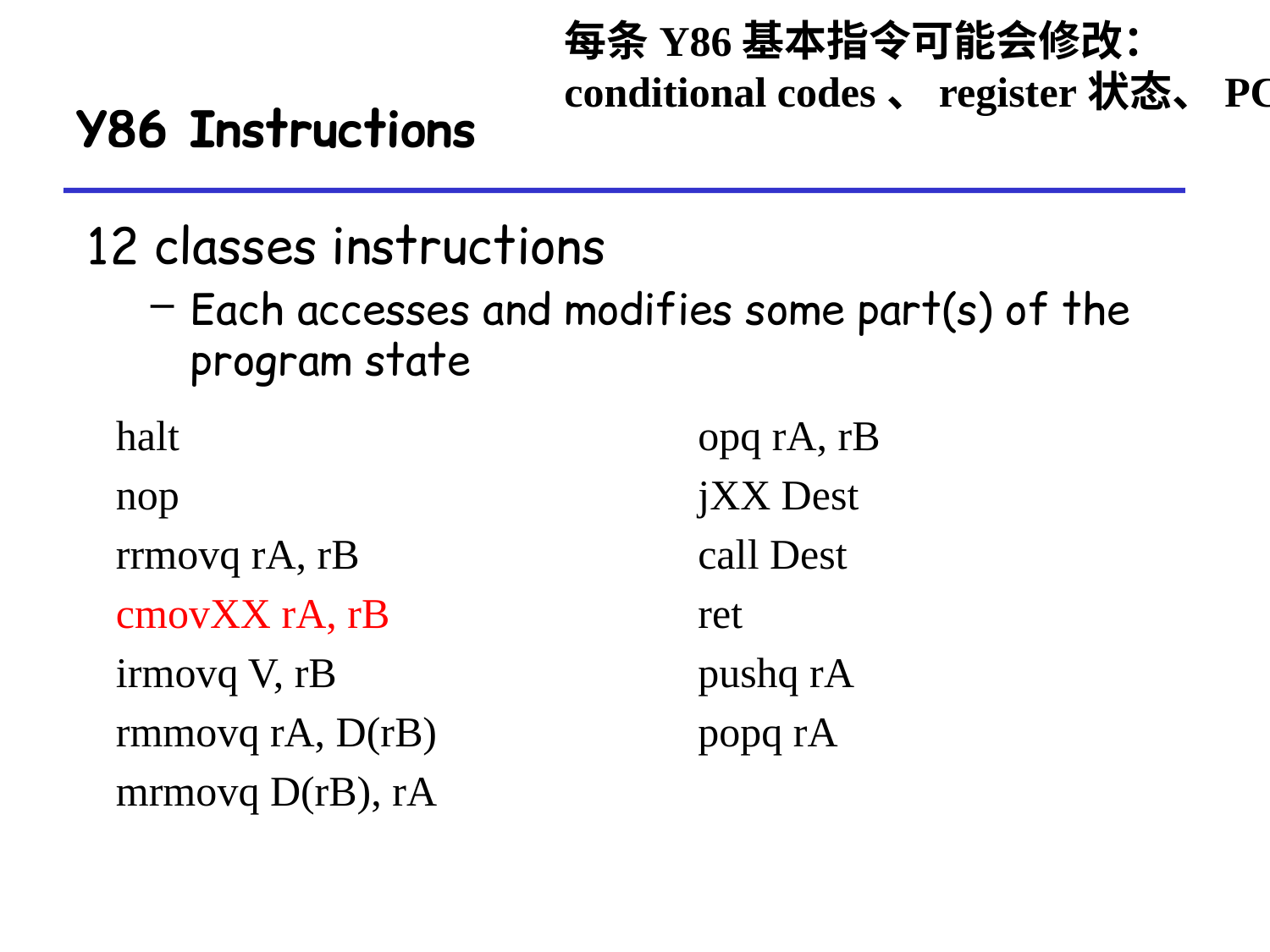

每条Y86基本指令可能会修改：
conditional codes、register状态、PC
# Y86 Instructions
12 classes instructions
Each accesses and modifies some part(s) of the program state
halt
nop
rrmovq rA, rB
cmovXX rA, rB
irmovq V, rB
rmmovq rA, D(rB)
mrmovq D(rB), rA
opq rA, rB
jXX Dest
call Dest
ret
pushq rA
popq rA